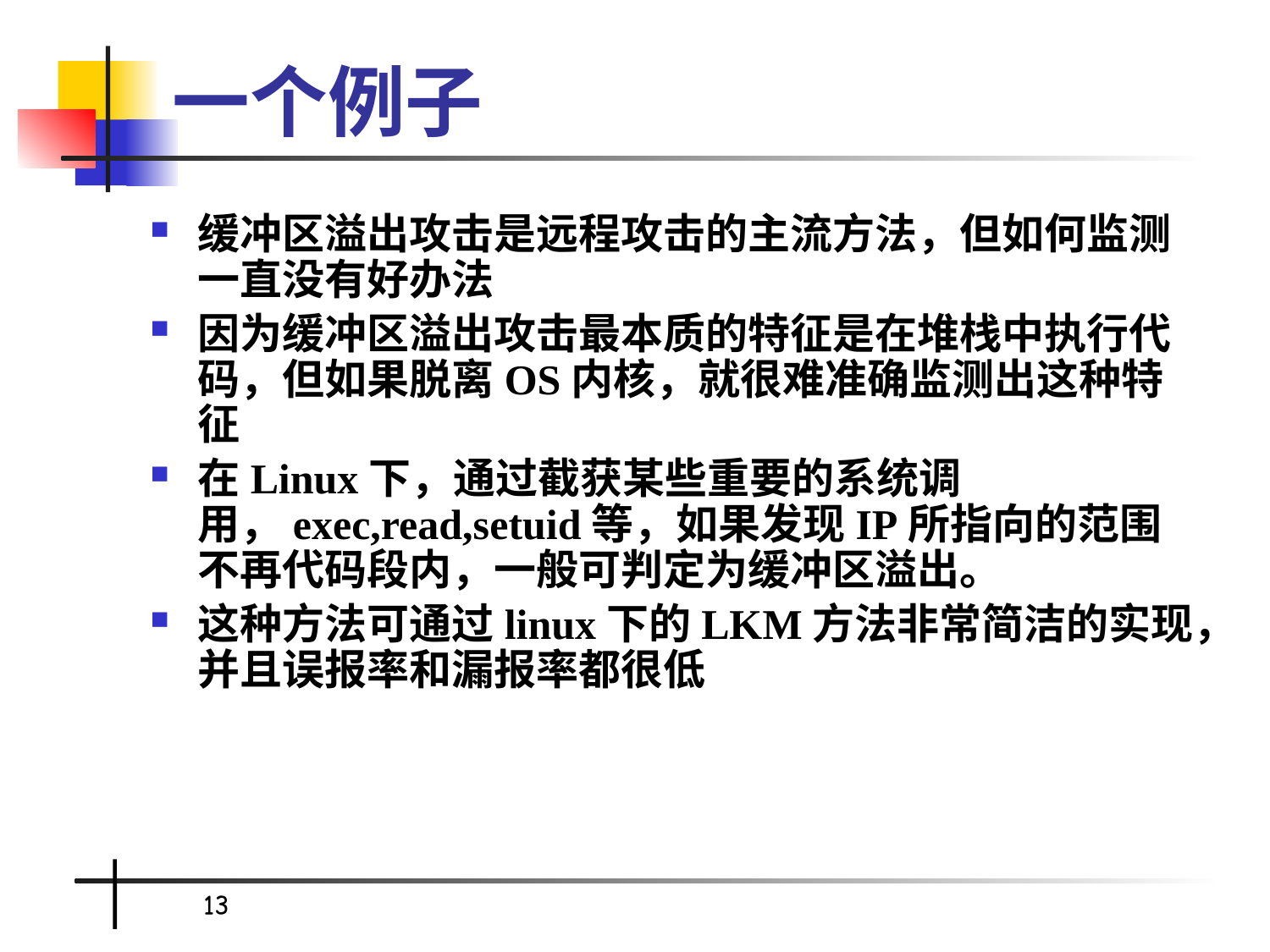

# 一个例子
缓冲区溢出攻击是远程攻击的主流方法，但如何监测一直没有好办法
因为缓冲区溢出攻击最本质的特征是在堆栈中执行代码，但如果脱离OS内核，就很难准确监测出这种特征
在Linux下，通过截获某些重要的系统调用，exec,read,setuid等，如果发现IP所指向的范围不再代码段内，一般可判定为缓冲区溢出。
这种方法可通过linux下的LKM方法非常简洁的实现，并且误报率和漏报率都很低
13